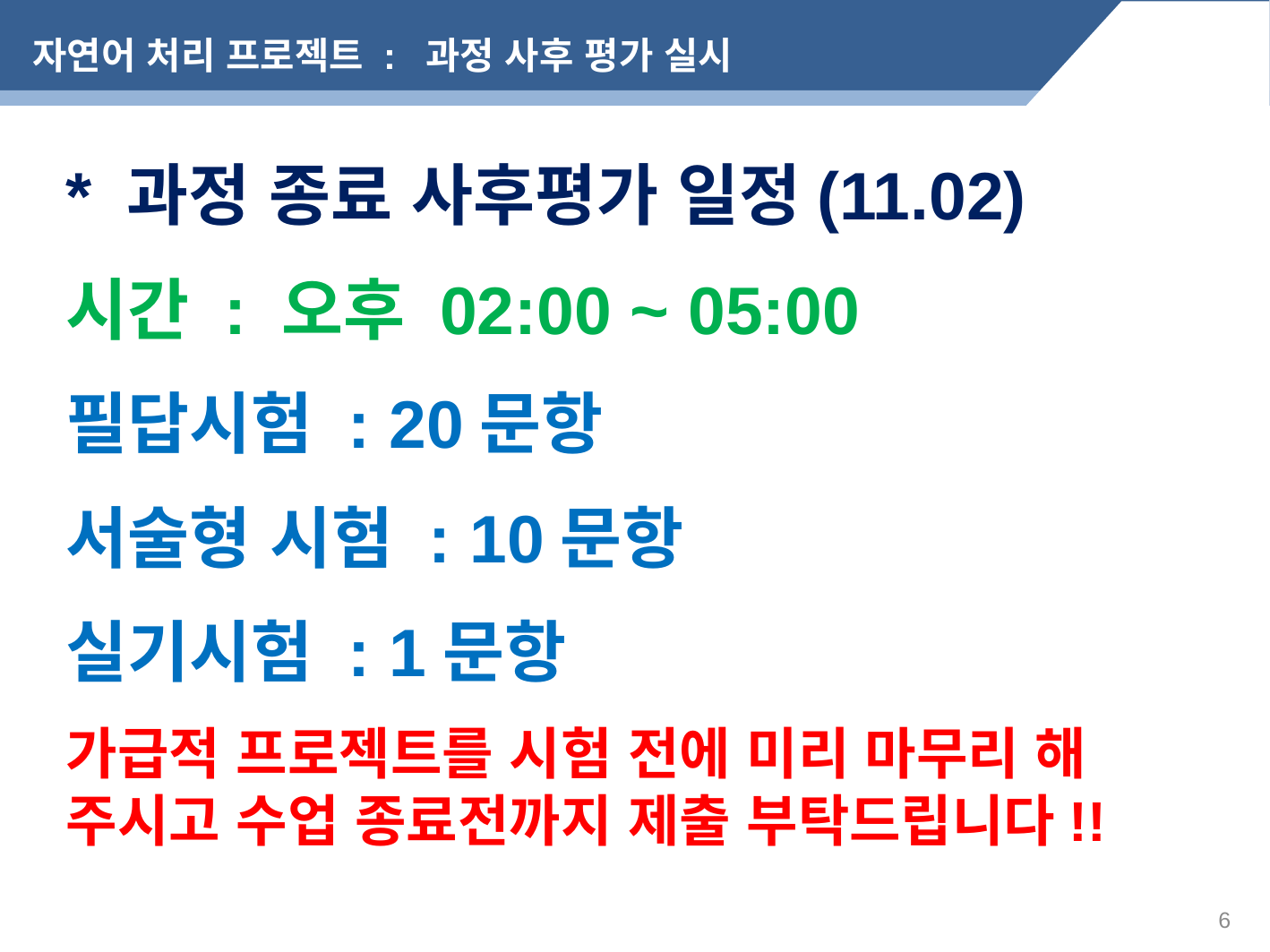

자연어 처리 프로젝트 :  과정 사후 평가 실시
* 과정 종료 사후평가 일정(11.02)
시간 : 오후 02:00 ~ 05:00
필답시험 : 20문항
서술형 시험 : 10문항
실기시험 : 1문항
가급적 프로젝트를 시험 전에 미리 마무리 해 주시고 수업 종료전까지 제출 부탁드립니다!!